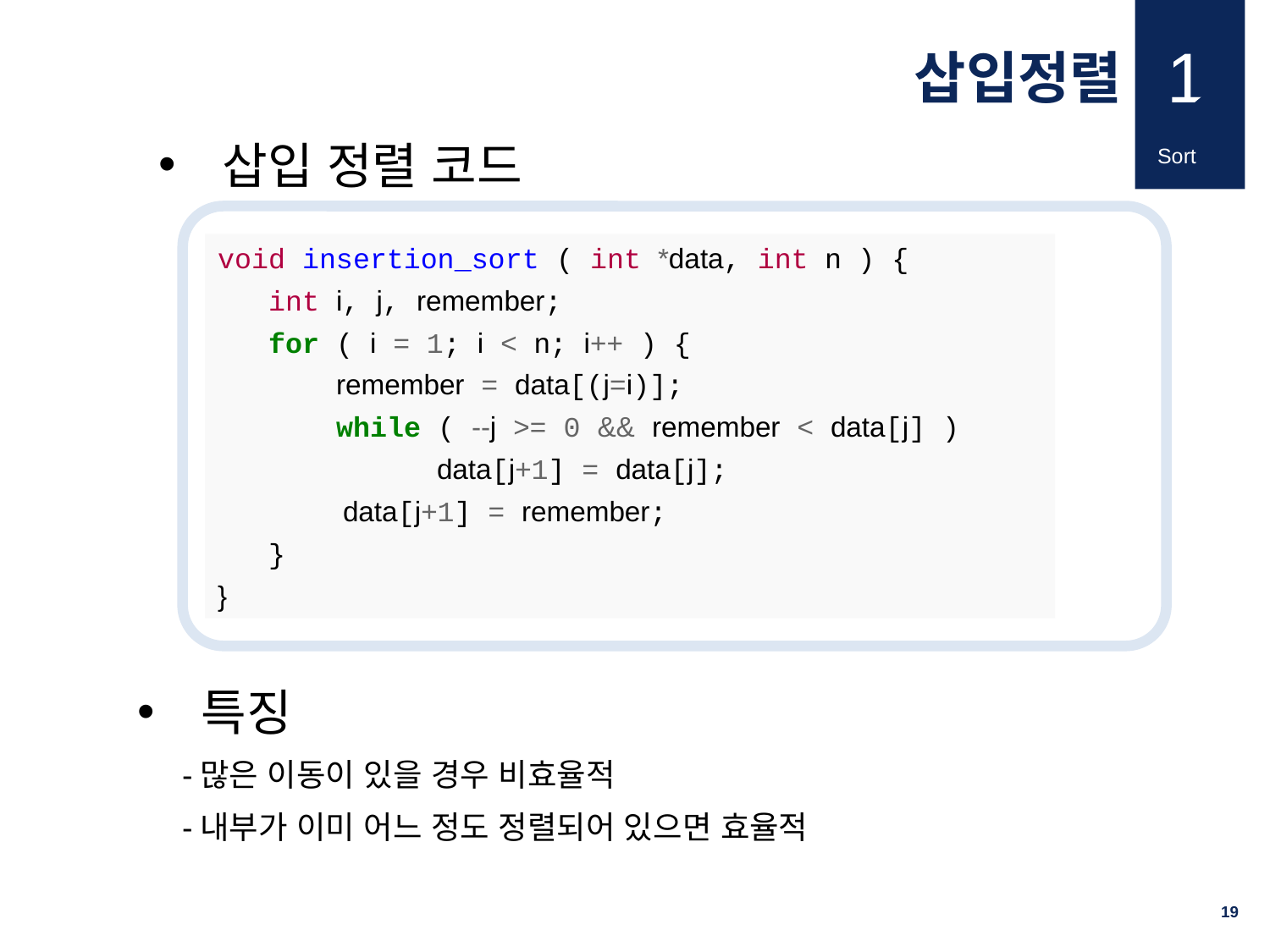

1

삽입정렬
삽입 정렬 코드
Sort

void insertion_sort ( int *data, int n ) {
   int i, j, remember;
   for ( i = 1; i < n; i++ ) {
       remember = data[(j=i)];
       while ( --j >= 0 && remember < data[j] )
                            data[j+1] = data[j];
                data[j+1] = remember;
   }
}
특징
     -많은 이동이 있을 경우 비효율적
     -내부가 이미 어느 정도 정렬되어 있으면 효율적
19